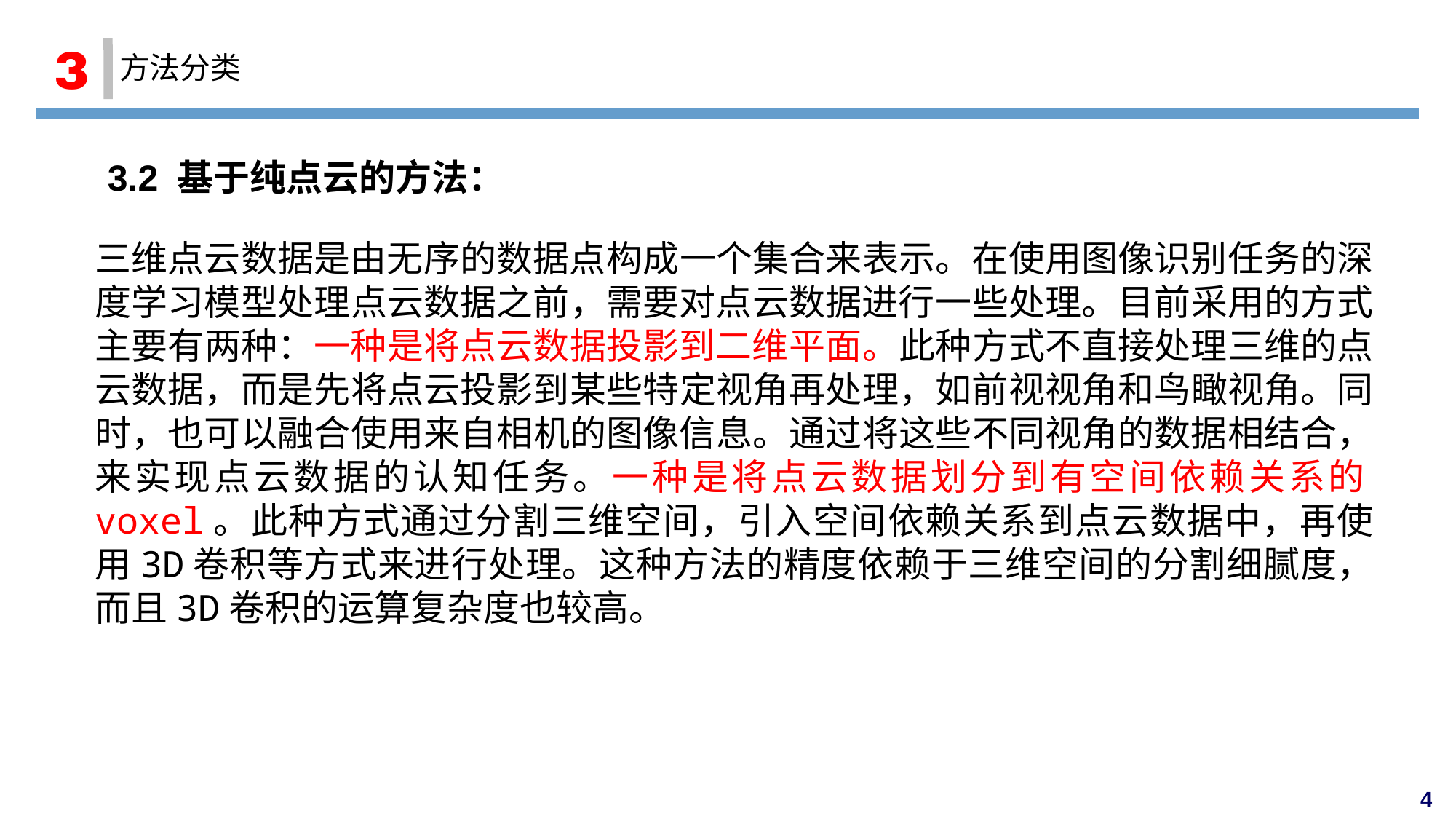

3

方法分类
 3.2 基于纯点云的方法：
三维点云数据是由无序的数据点构成一个集合来表示。在使用图像识别任务的深度学习模型处理点云数据之前，需要对点云数据进行一些处理。目前采用的方式主要有两种：一种是将点云数据投影到二维平面。此种方式不直接处理三维的点云数据，而是先将点云投影到某些特定视角再处理，如前视视角和鸟瞰视角。同时，也可以融合使用来自相机的图像信息。通过将这些不同视角的数据相结合，来实现点云数据的认知任务。一种是将点云数据划分到有空间依赖关系的voxel。此种方式通过分割三维空间，引入空间依赖关系到点云数据中，再使用3D卷积等方式来进行处理。这种方法的精度依赖于三维空间的分割细腻度，而且3D卷积的运算复杂度也较高。

4